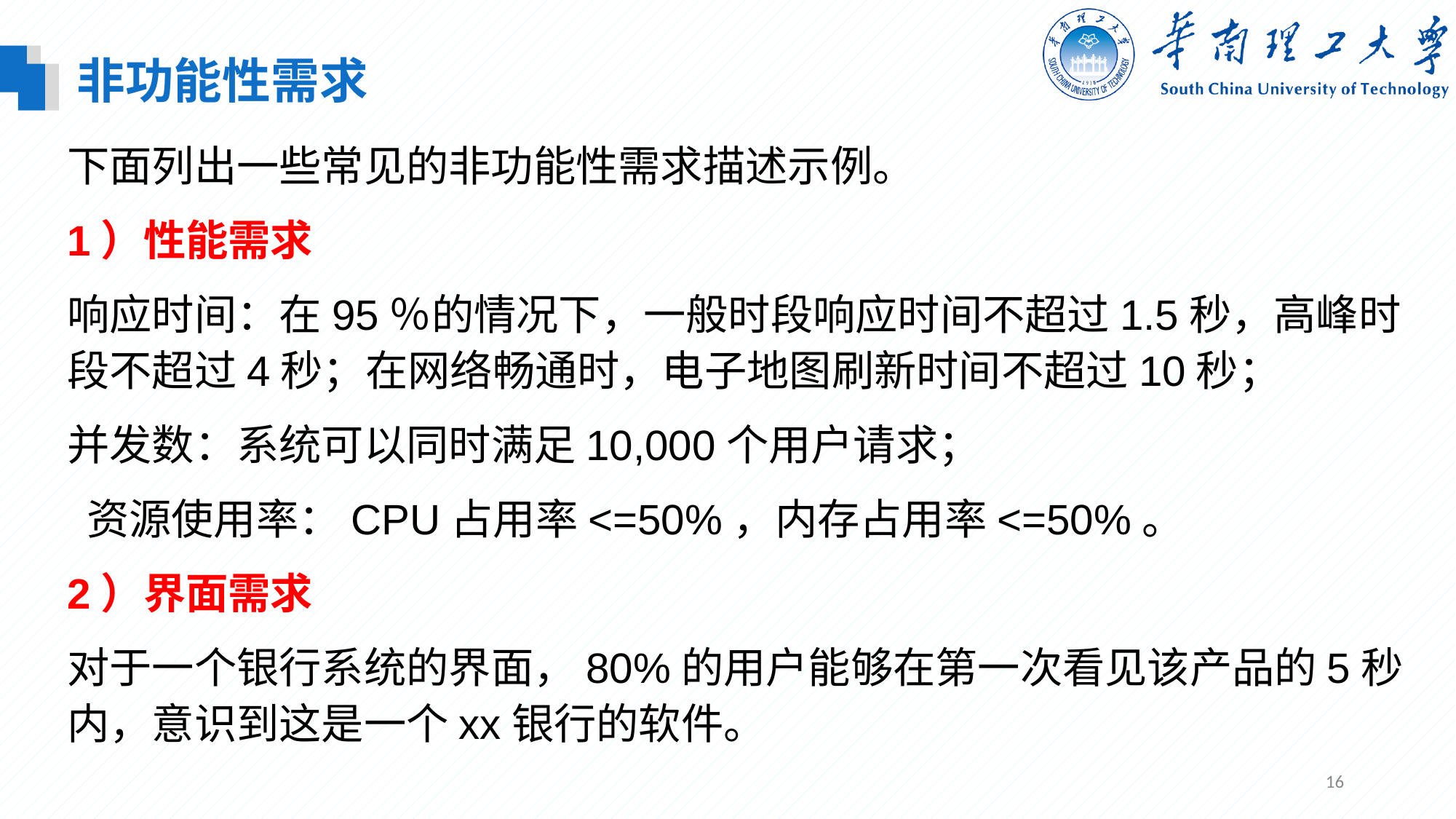

非功能性需求
下面列出一些常见的非功能性需求描述示例。
1）性能需求
响应时间：在95％的情况下，一般时段响应时间不超过1.5秒，高峰时段不超过4秒；在网络畅通时，电子地图刷新时间不超过10秒；
并发数：系统可以同时满足10,000个用户请求；
 资源使用率：CPU占用率<=50%，内存占用率<=50%。
2）界面需求
对于一个银行系统的界面，80%的用户能够在第一次看见该产品的5秒内，意识到这是一个xx银行的软件。
16